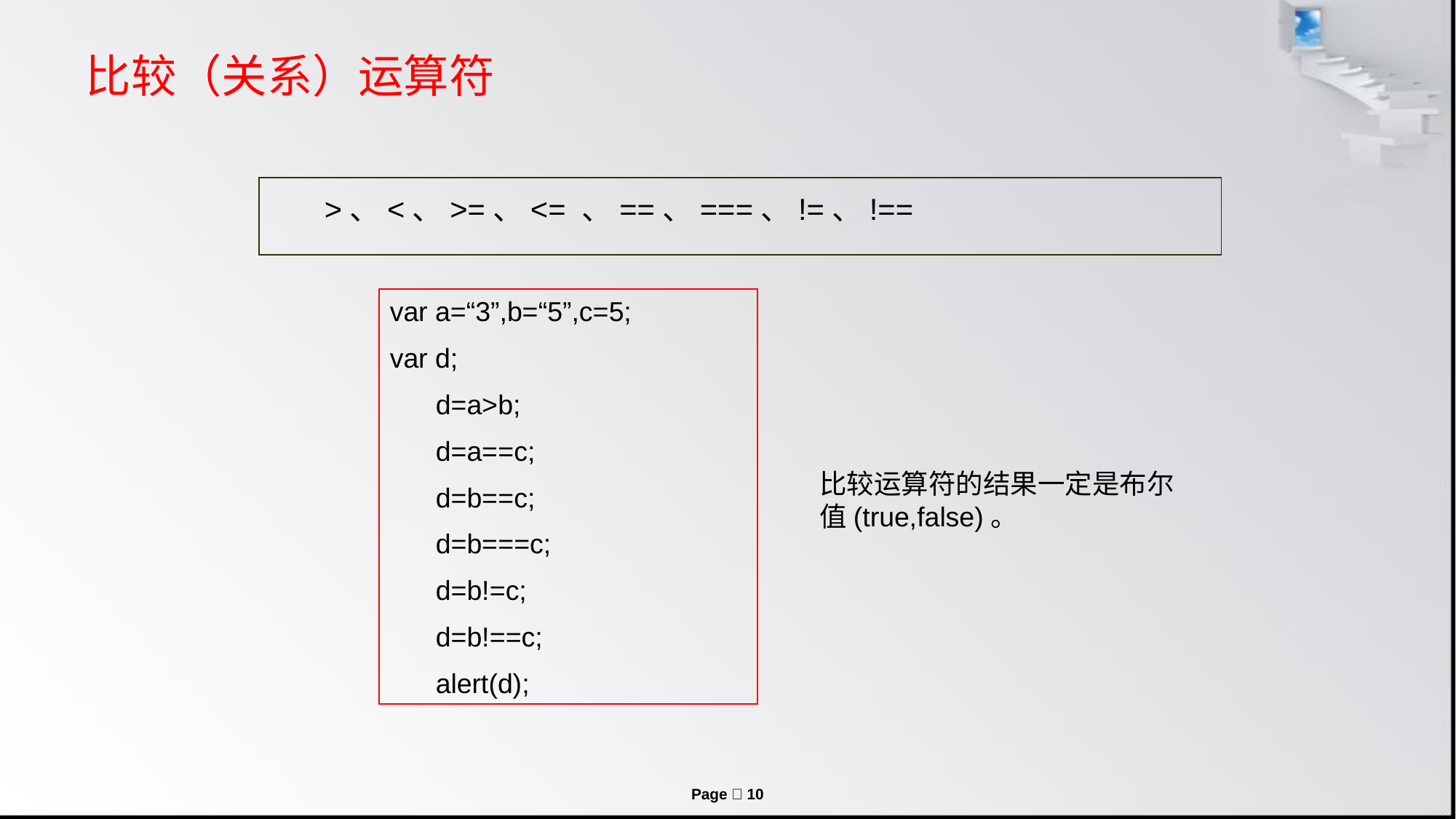

# 比较（关系）运算符
>、<、>=、<= 、==、===、!=、!==
var a=“3”,b=“5”,c=5;
var d;
      d=a>b;
      d=a==c;
      d=b==c;
      d=b===c;
      d=b!=c;
      d=b!==c;
      alert(d);
比较运算符的结果一定是布尔值(true,false)。